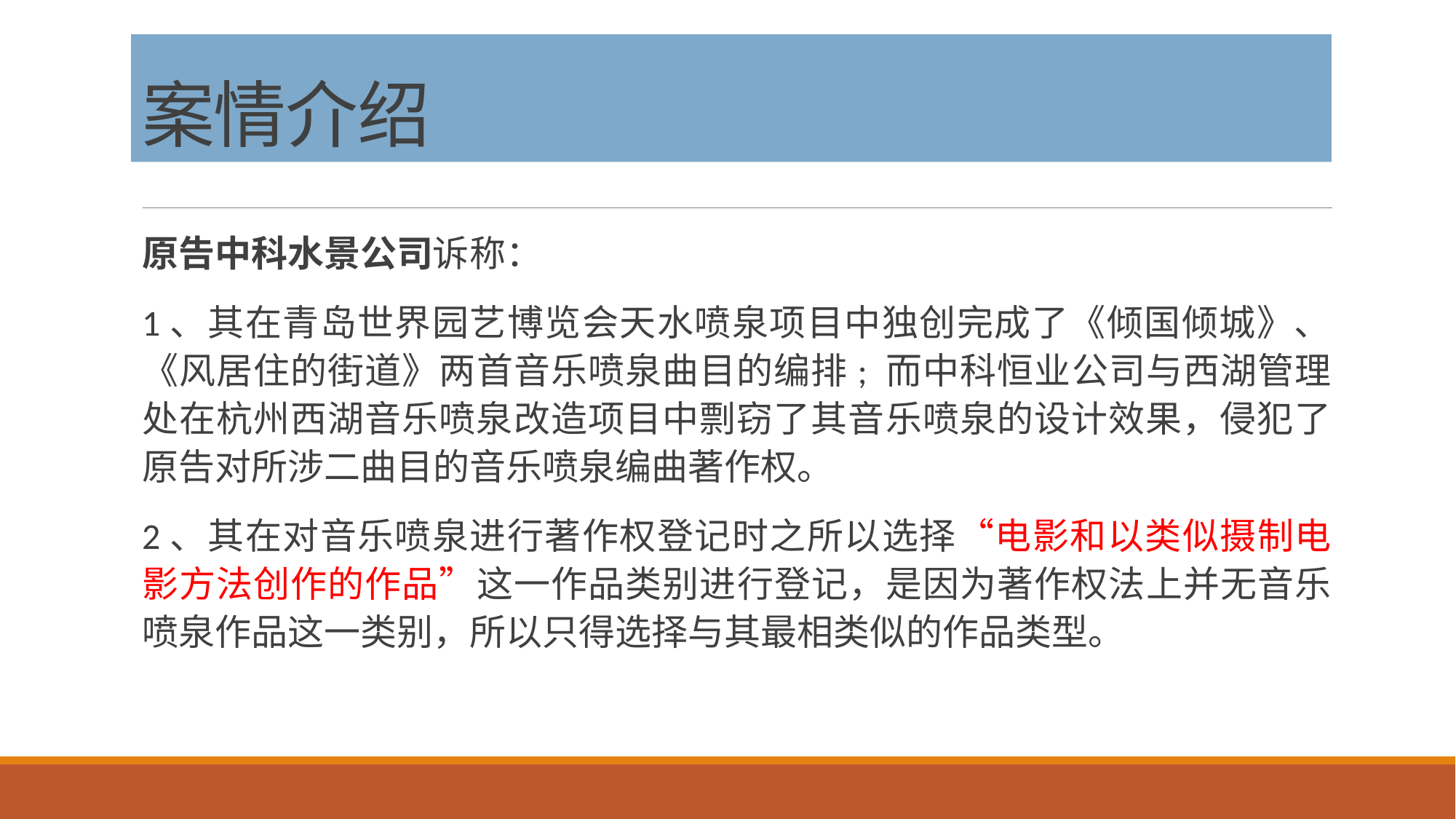

# 案情介绍
原告中科水景公司诉称：
1、其在青岛世界园艺博览会天水喷泉项目中独创完成了《倾国倾城》、《风居住的街道》两首音乐喷泉曲目的编排; 而中科恒业公司与西湖管理处在杭州西湖音乐喷泉改造项目中剽窃了其音乐喷泉的设计效果，侵犯了原告对所涉二曲目的音乐喷泉编曲著作权。
2、其在对音乐喷泉进行著作权登记时之所以选择“电影和以类似摄制电影方法创作的作品”这一作品类别进行登记，是因为著作权法上并无音乐喷泉作品这一类别，所以只得选择与其最相类似的作品类型。